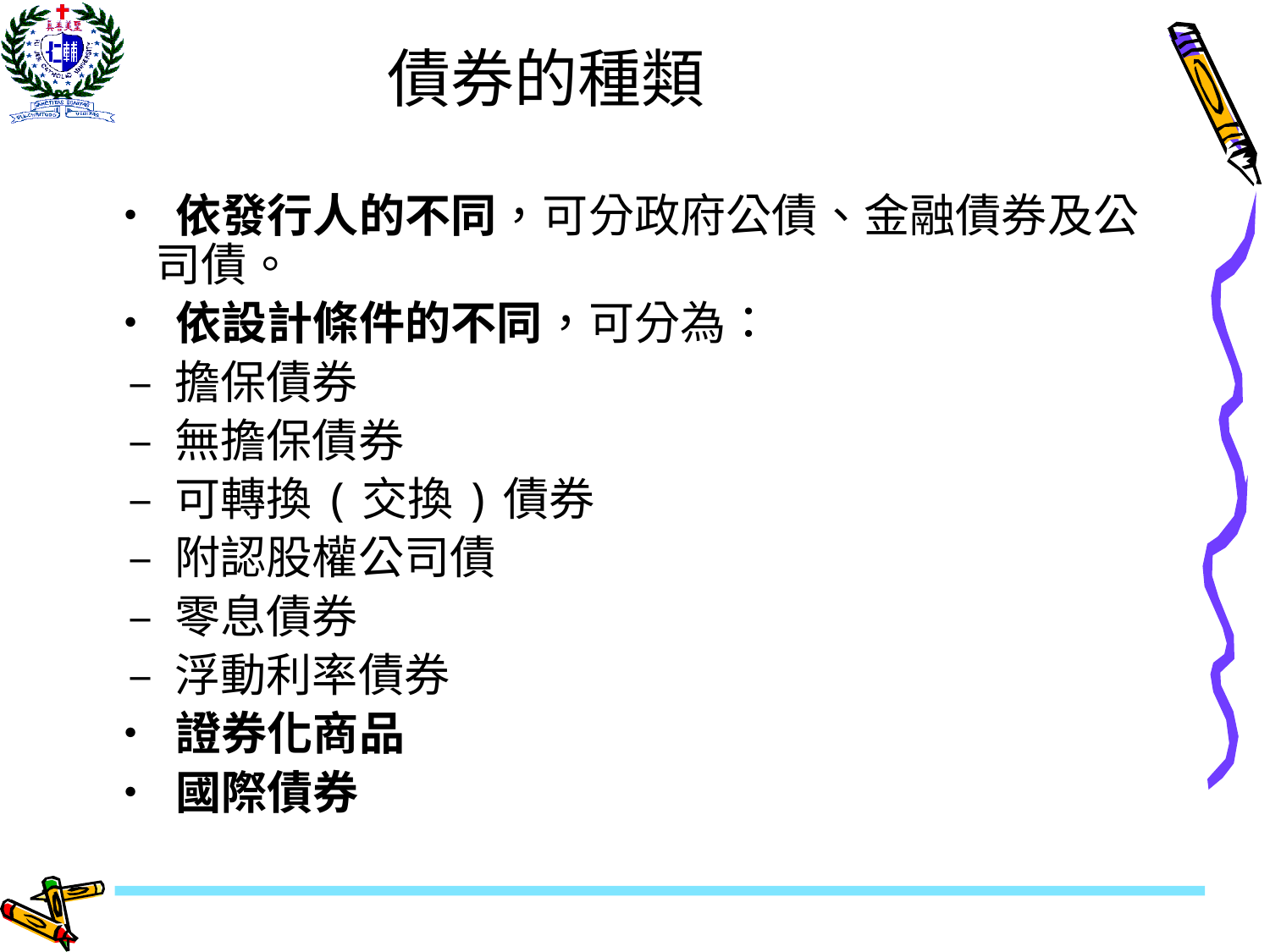

# 債券的種類
• 依發行人的不同，可分政府公債、金融債券及公司債。
• 依設計條件的不同，可分為：
  – 擔保債券
  – 無擔保債券
  – 可轉換(交換)債券
  – 附認股權公司債
  – 零息債券
  – 浮動利率債券
• 證券化商品
• 國際債券